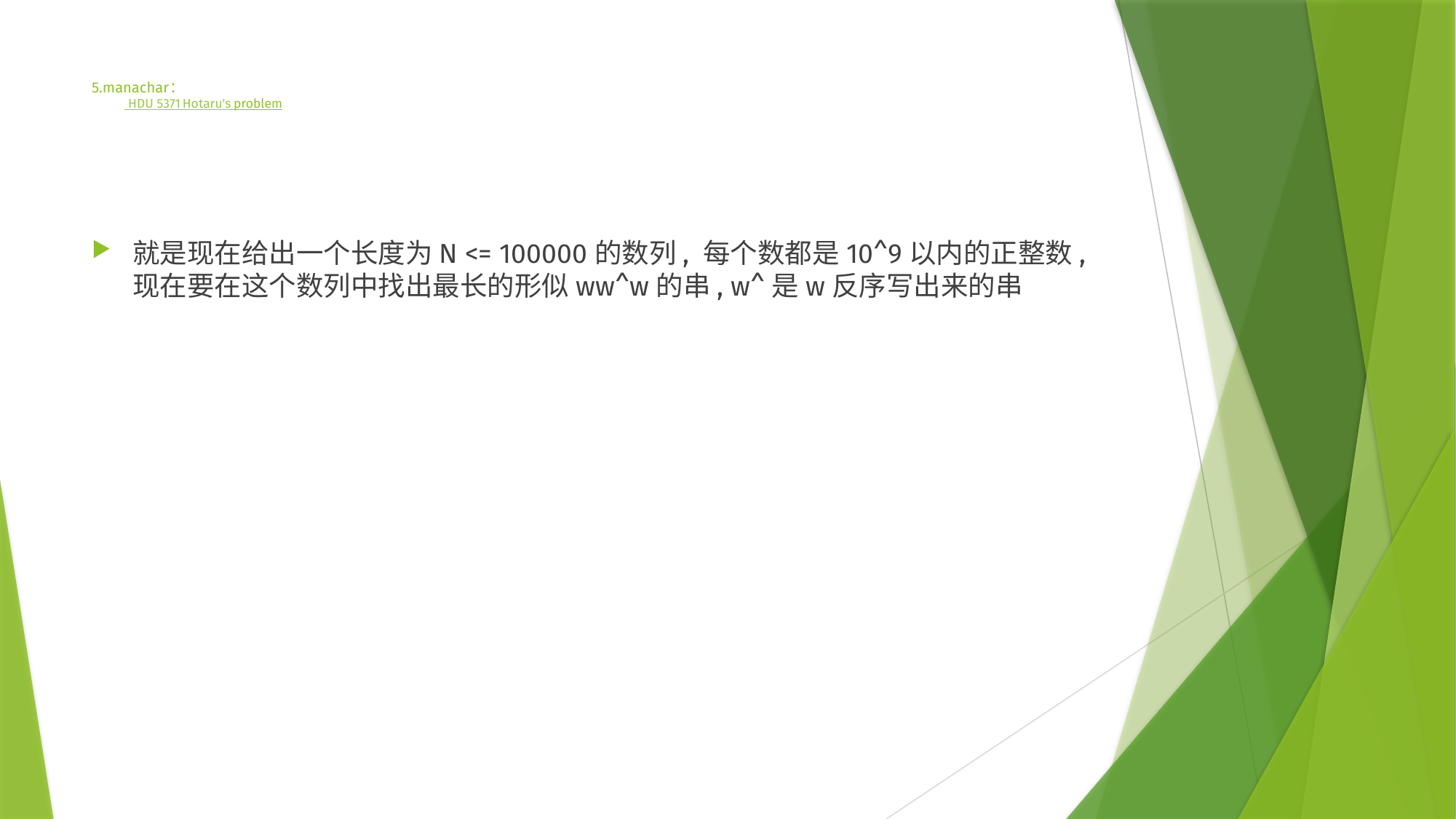

# 5.manachar：   HDU 5371 Hotaru's problem
就是现在给出一个长度为N <= 100000的数列, 每个数都是10^9以内的正整数, 现在要在这个数列中找出最长的形似ww^w的串, w^是w反序写出来的串